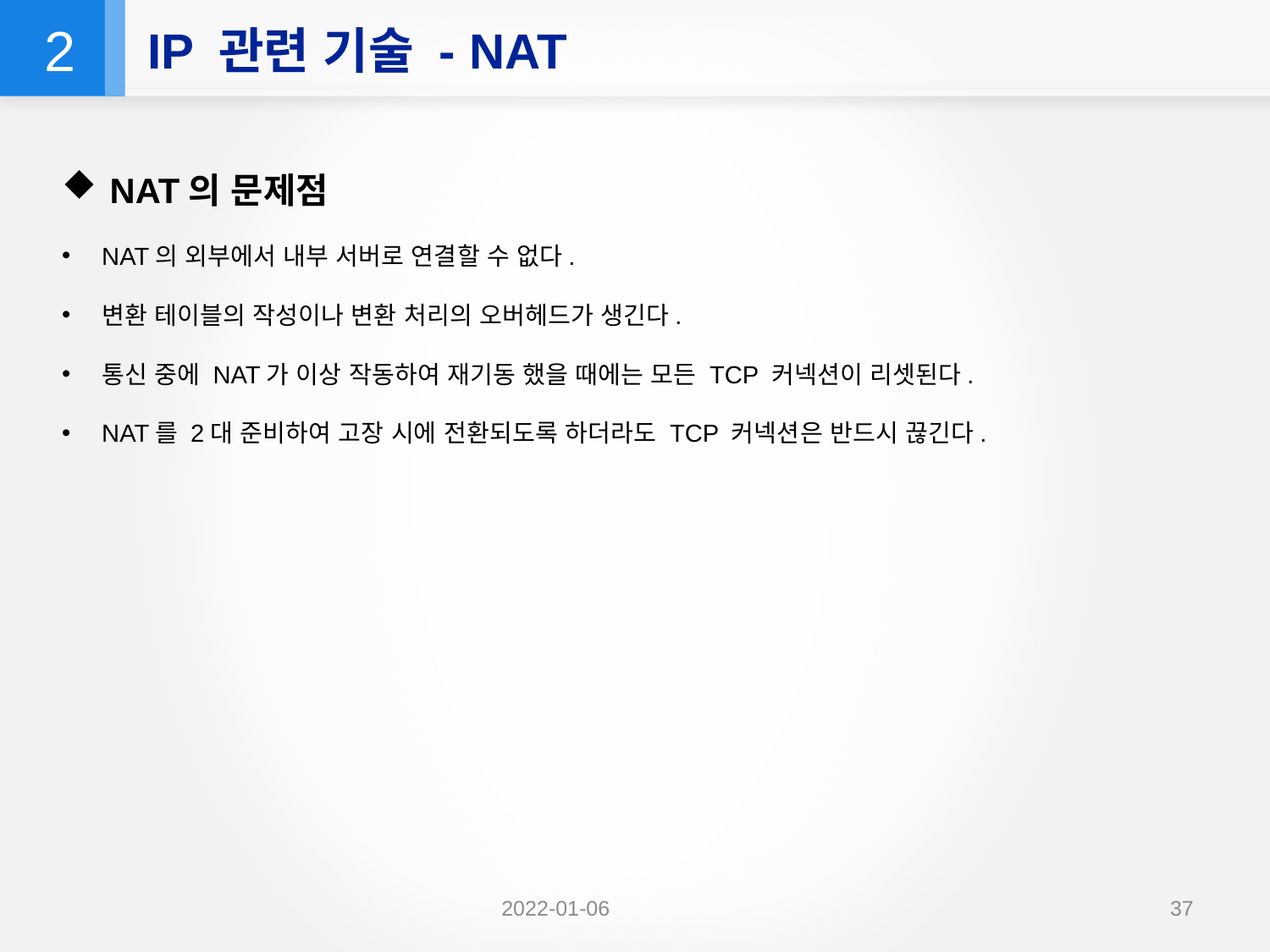

2
IP 관련 기술 - NAT
NAT의 문제점
NAT의 외부에서 내부 서버로 연결할 수 없다.
변환 테이블의 작성이나 변환 처리의 오버헤드가 생긴다.
통신 중에 NAT가 이상 작동하여 재기동 했을 때에는 모든 TCP 커넥션이 리셋된다.
NAT를 2대 준비하여 고장 시에 전환되도록 하더라도 TCP 커넥션은 반드시 끊긴다.
2022-01-06
37